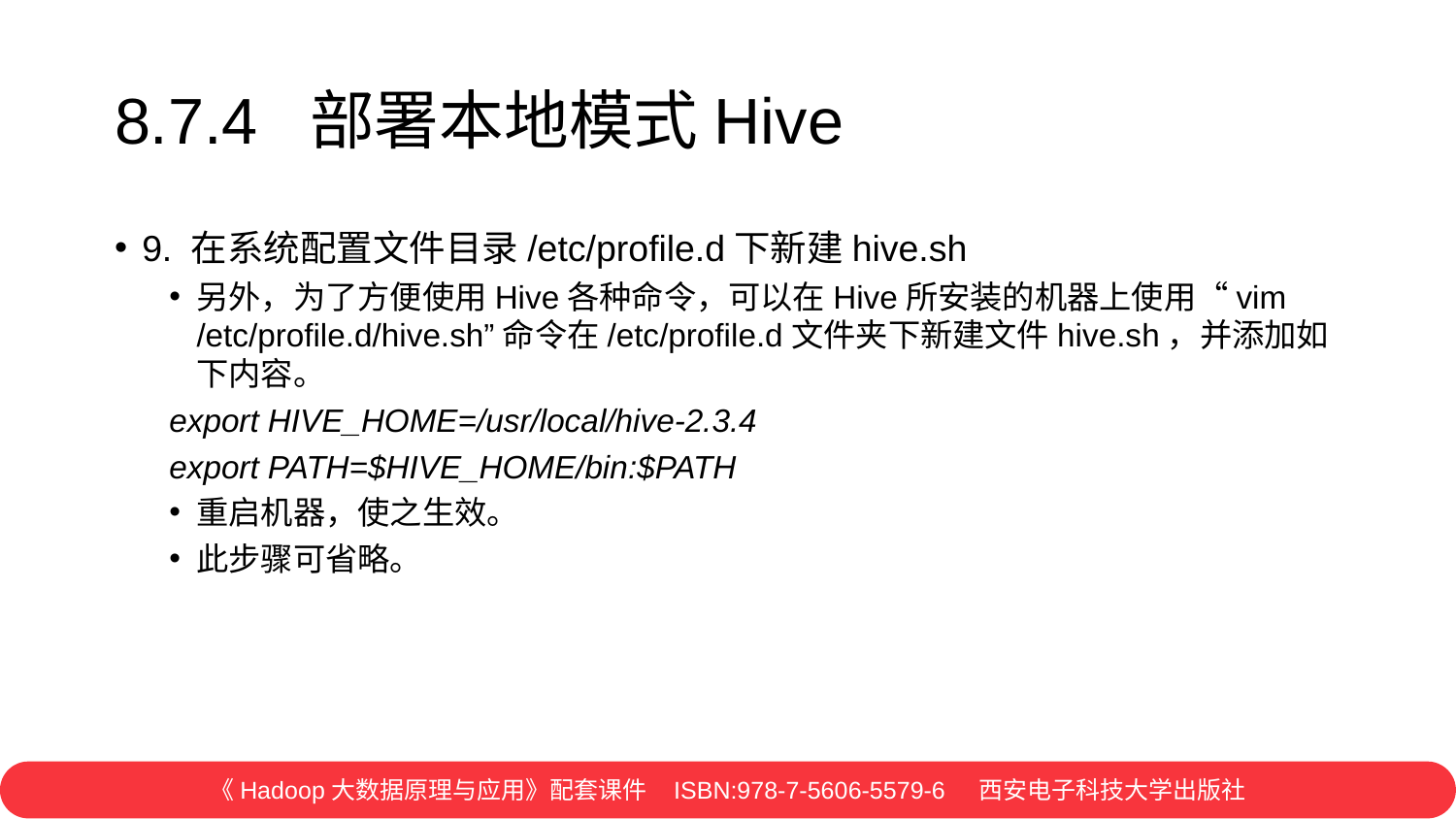

# 8.7.4  部署本地模式Hive
9. 在系统配置文件目录/etc/profile.d下新建hive.sh
另外，为了方便使用Hive各种命令，可以在Hive所安装的机器上使用“vim /etc/profile.d/hive.sh”命令在/etc/profile.d文件夹下新建文件hive.sh，并添加如下内容。
export HIVE_HOME=/usr/local/hive-2.3.4
export PATH=$HIVE_HOME/bin:$PATH
重启机器，使之生效。
此步骤可省略。